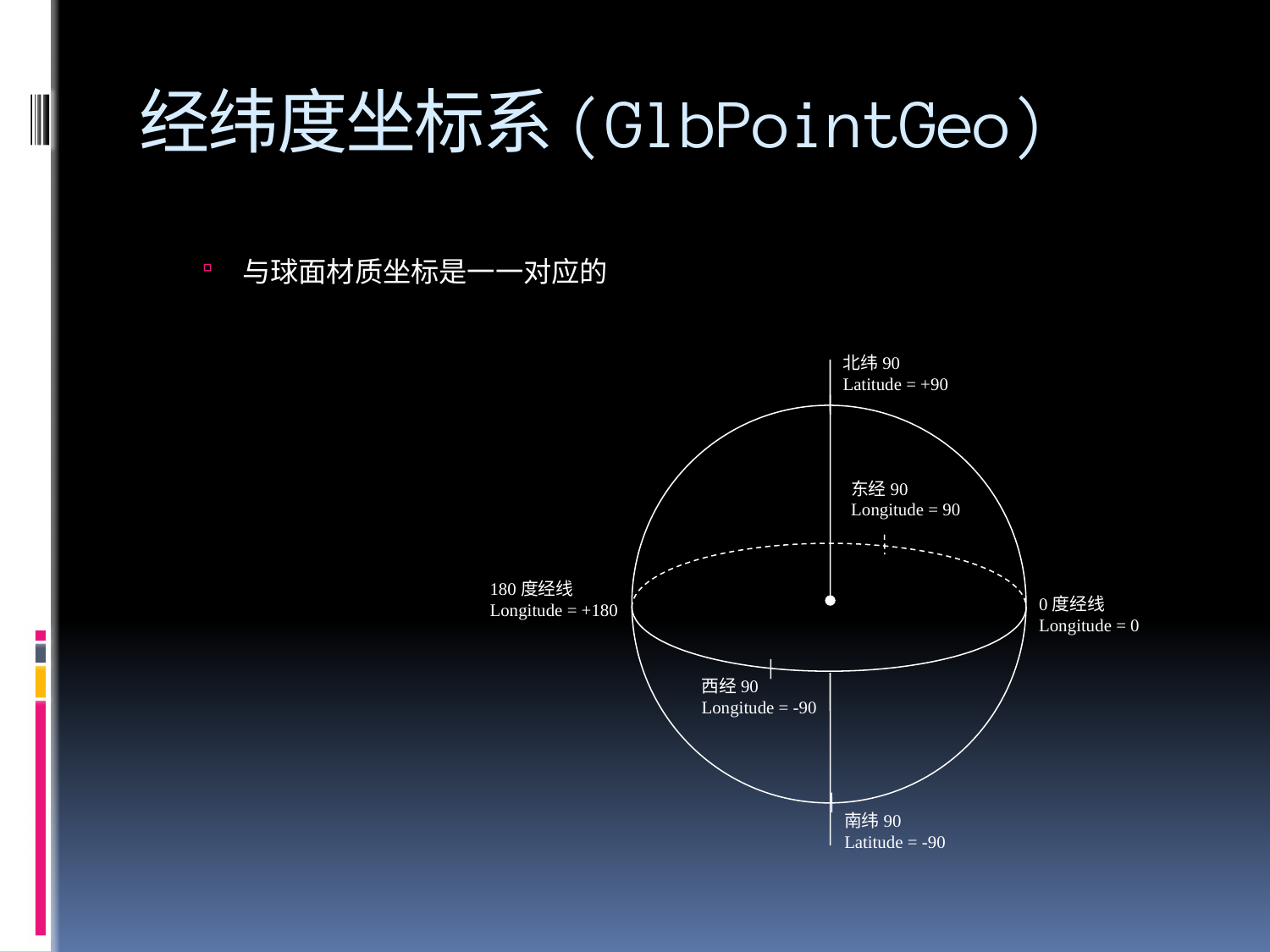

# 经纬度坐标系(GlbPointGeo)
与球面材质坐标是一一对应的

北纬90
Latitude = +90

东经90
Longitude = 90
180度经线
Longitude = +180
0度经线
Longitude = 0
西经90
Longitude = -90
南纬90
Latitude = -90